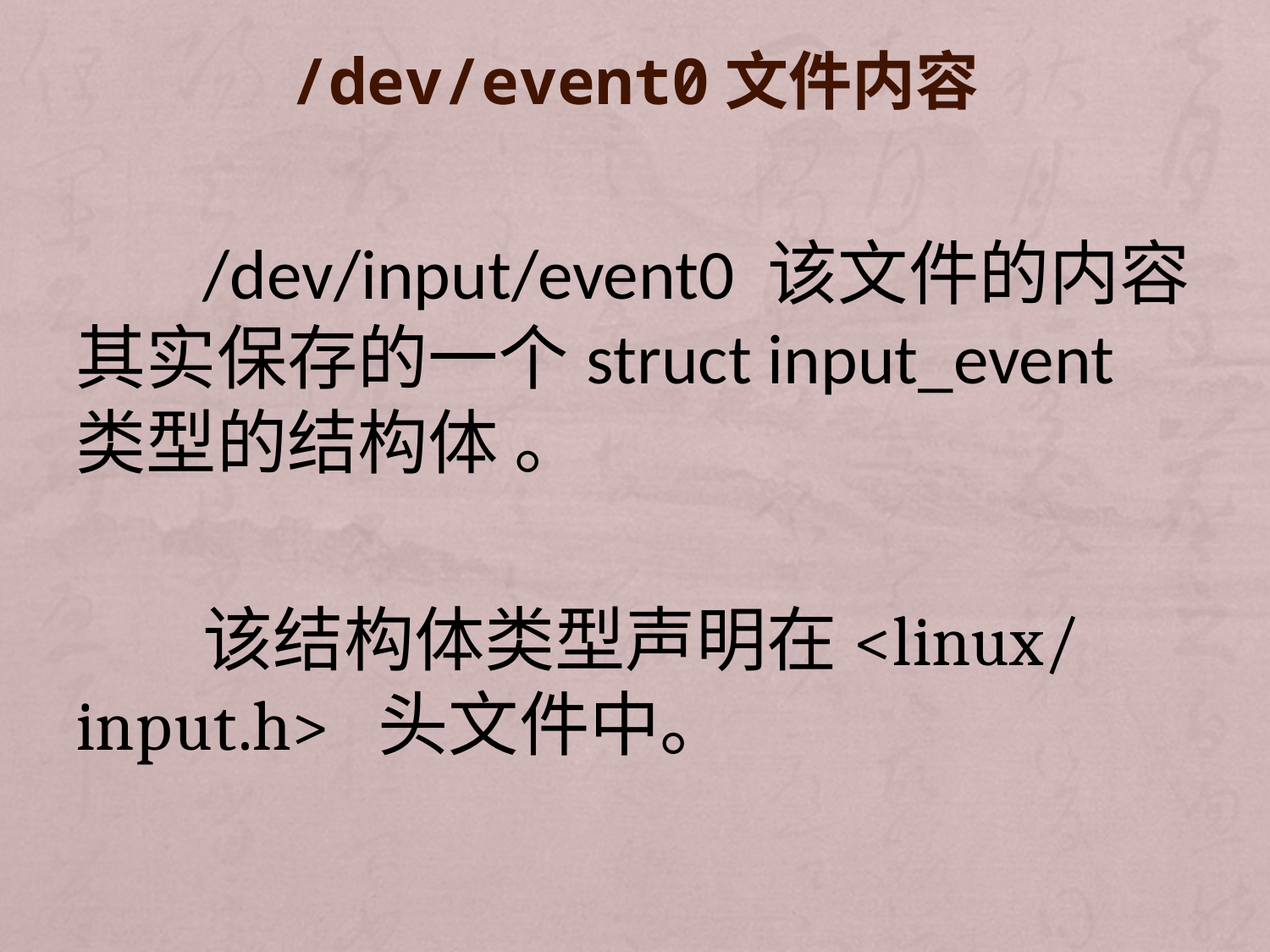

# /dev/event0文件内容
	/dev/input/event0 该文件的内容其实保存的一个struct input_event类型的结构体 。

	该结构体类型声明在<linux/input.h>  头文件中。